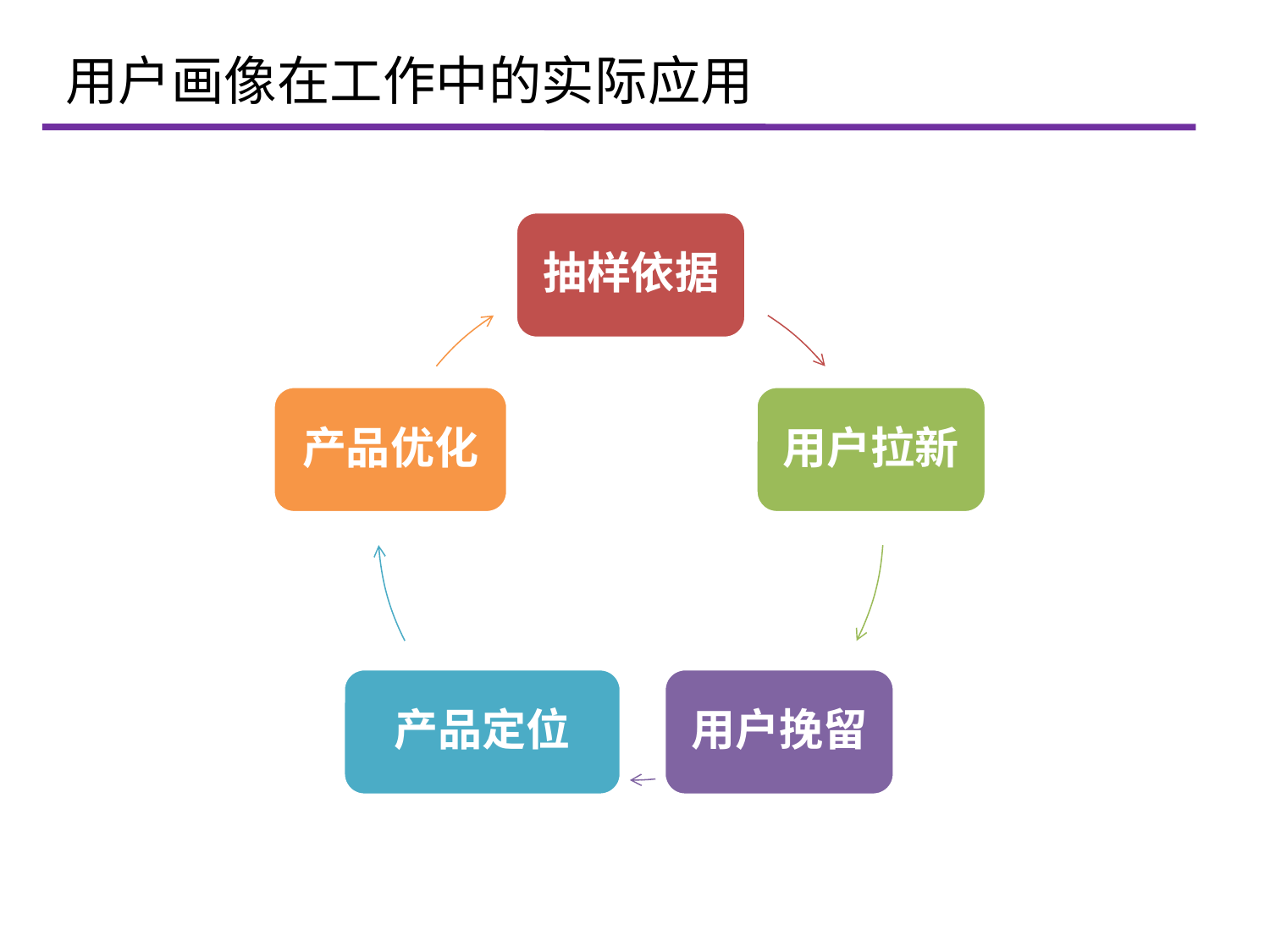

# 用户画像在工作中的实际应用
抽样依据
用户拉新
用户挽留
产品定位
产品优化